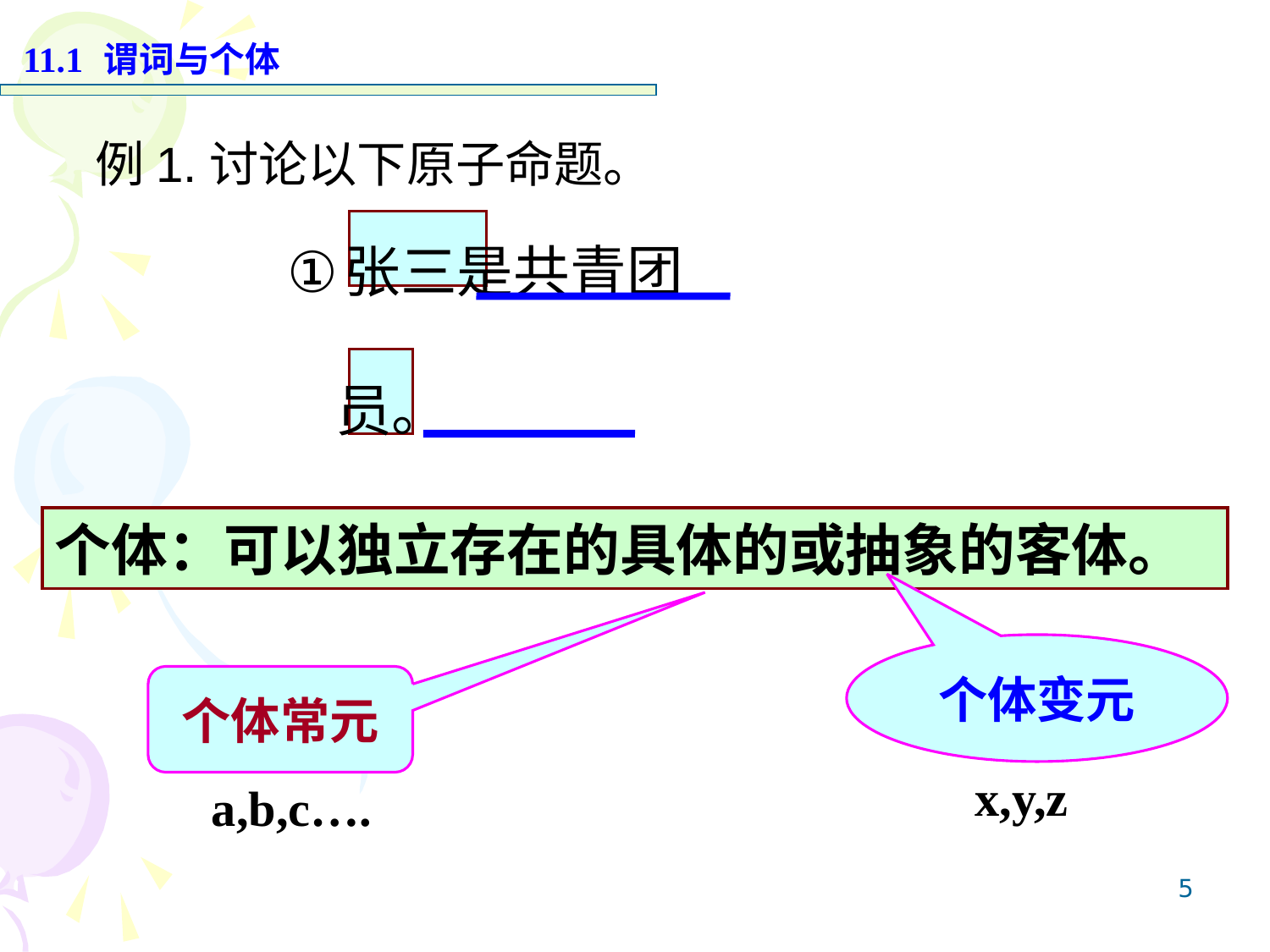

11.1 谓词与个体

例1.讨论以下原子命题。
张三是共青团员。
人会学习。

个体：可以独立存在的具体的或抽象的客体。
个体变元
个体常元
x,y,z
a,b,c….
5